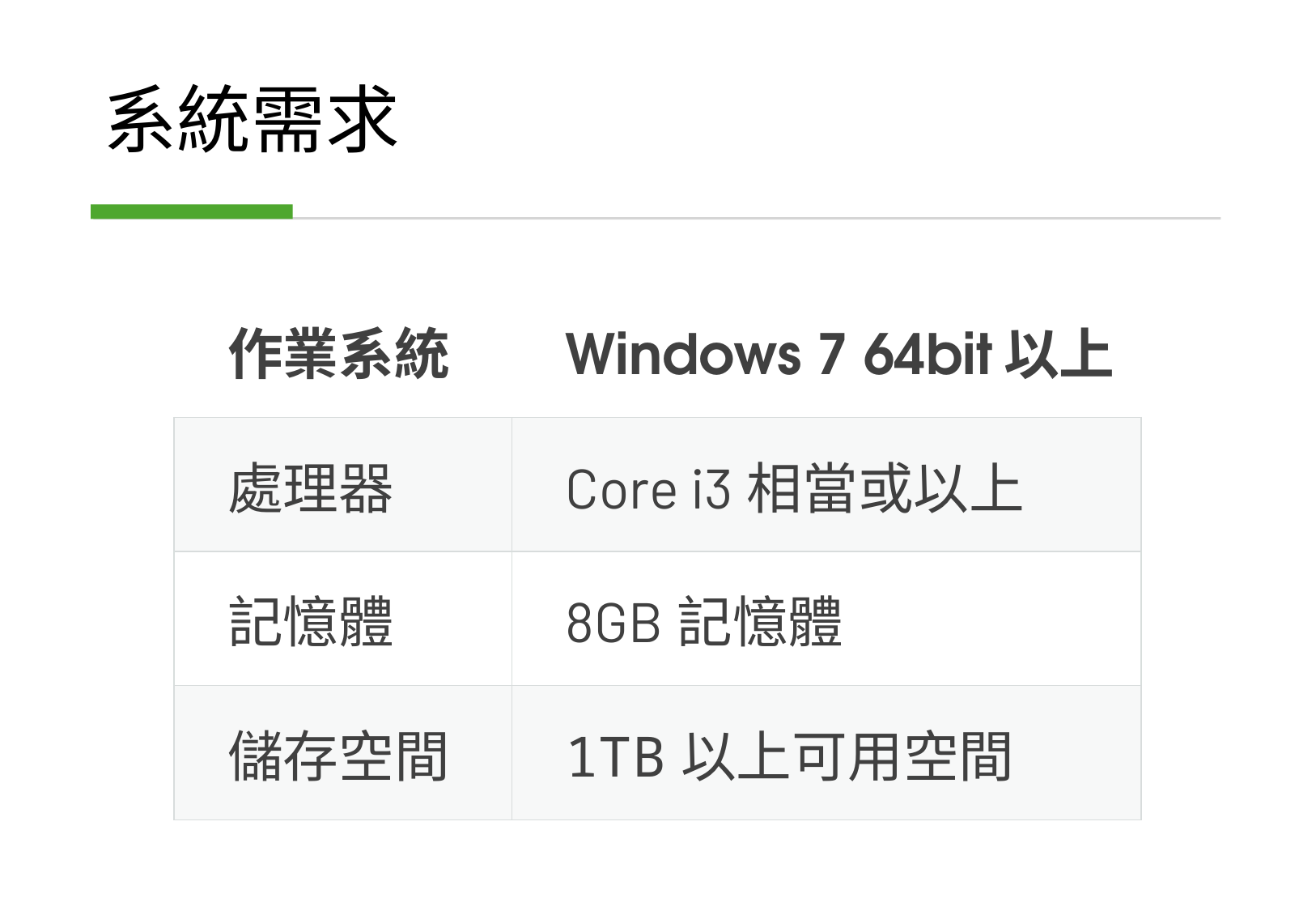

# 系統需求

| 作業系統 | Windows 7 64bit以上 |
| --- | --- |
| 處理器 | Core i3相當或以上 |
| 記憶體 | 8GB記憶體 |
| 儲存空間 | 1TB以上可用空間 |